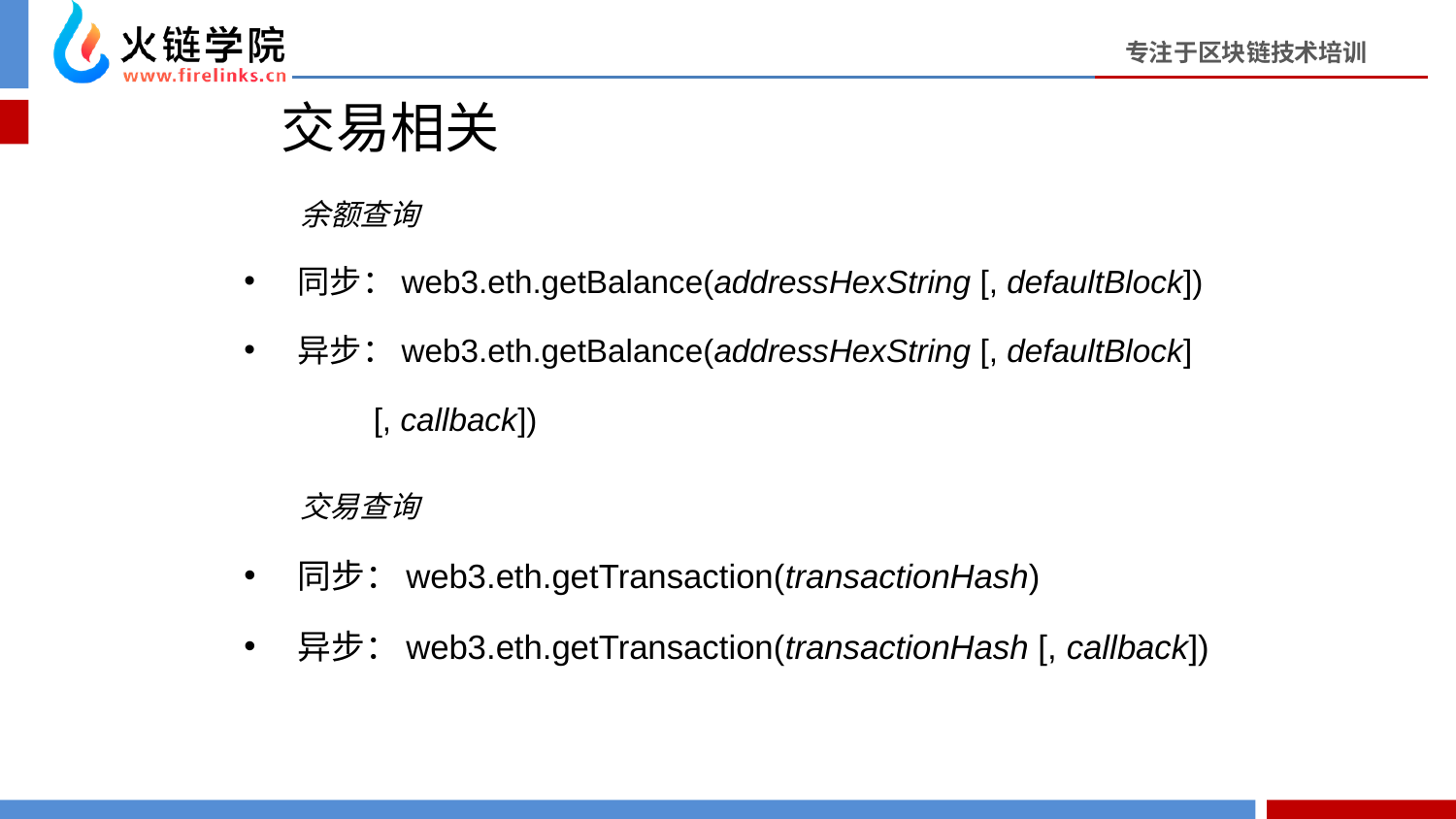

# 交易相关
余额查询
同步：web3.eth.getBalance(addressHexString [, defaultBlock])
异步：web3.eth.getBalance(addressHexString [, defaultBlock]
				[, callback])
交易查询
同步：web3.eth.getTransaction(transactionHash)
异步：web3.eth.getTransaction(transactionHash [, callback])